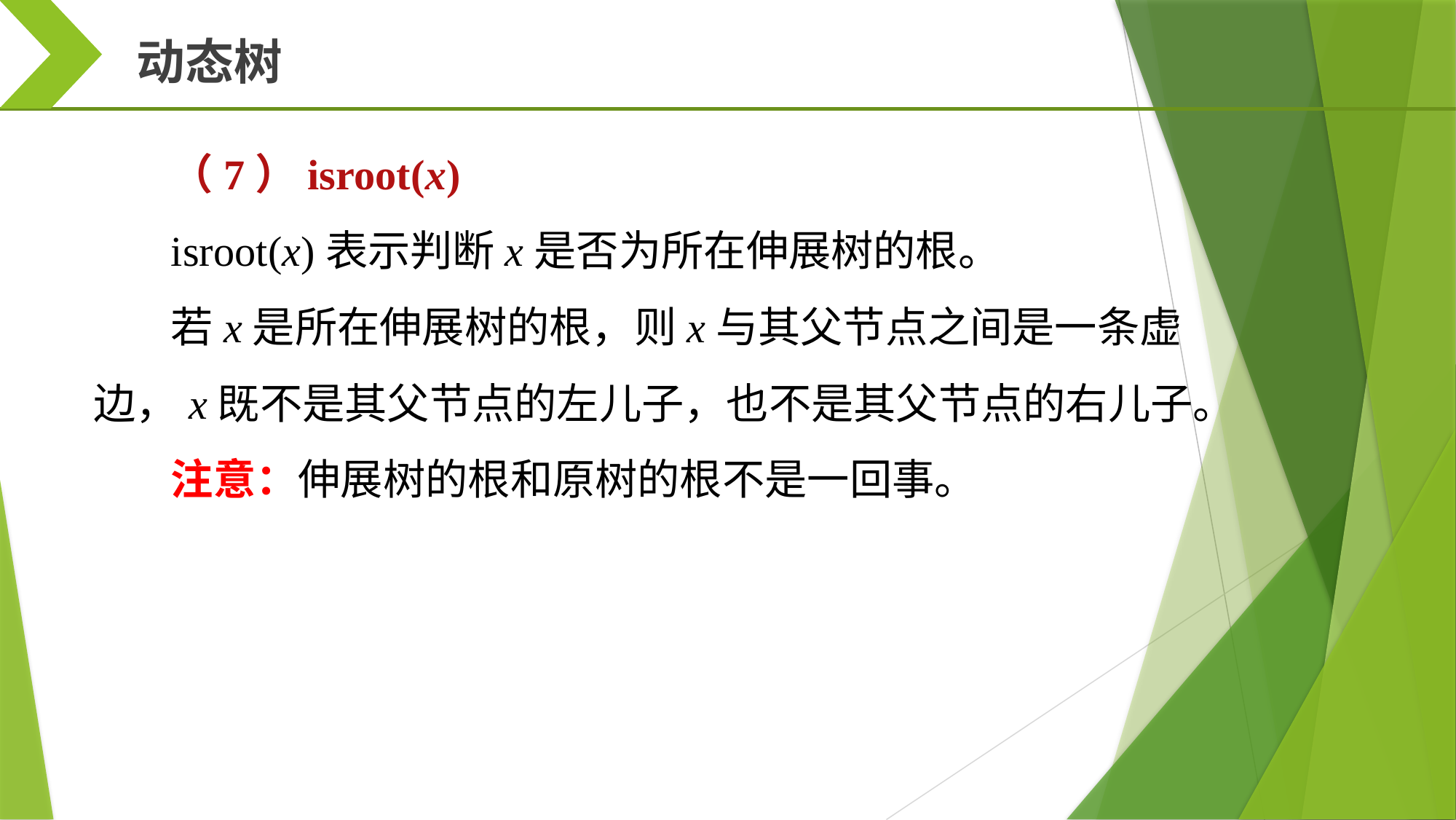

动态树
（7）isroot(x)
isroot(x)表示判断x是否为所在伸展树的根。
若x是所在伸展树的根，则x与其父节点之间是一条虚边，x既不是其父节点的左儿子，也不是其父节点的右儿子。
注意：伸展树的根和原树的根不是一回事。